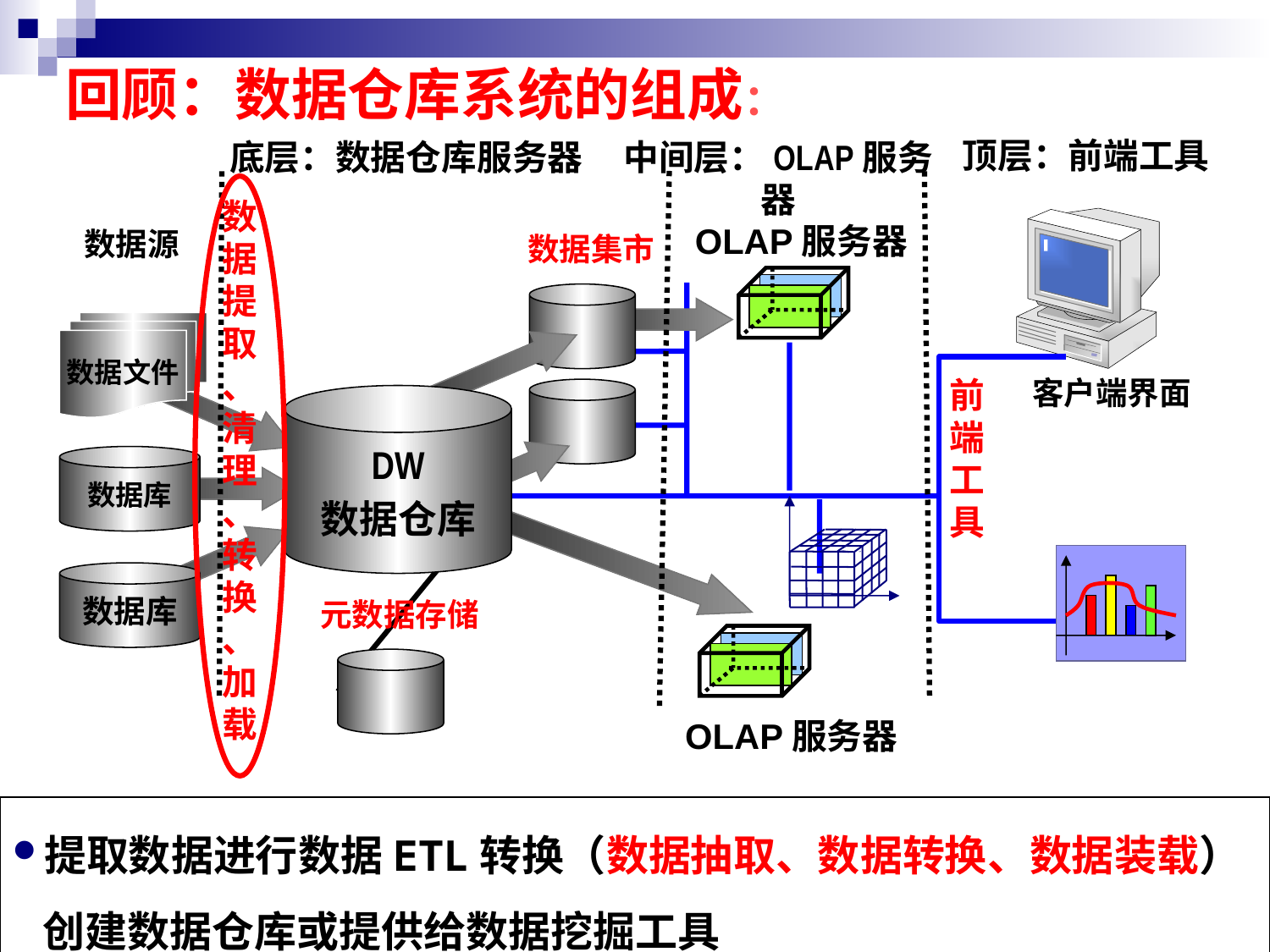

回顾：数据仓库系统的组成：

顶层：前端工具
底层：数据仓库服务器
中间层：OLAP服务器

数据提取、清理、转换、加载

OLAP服务器
数据源
数据集市

数据文件

前端工具
客户端界面

DW
数据仓库

数据库

数据库
元数据存储

OLAP服务器
提取数据进行数据ETL转换（数据抽取、数据转换、数据装载）创建数据仓库或提供给数据挖掘工具